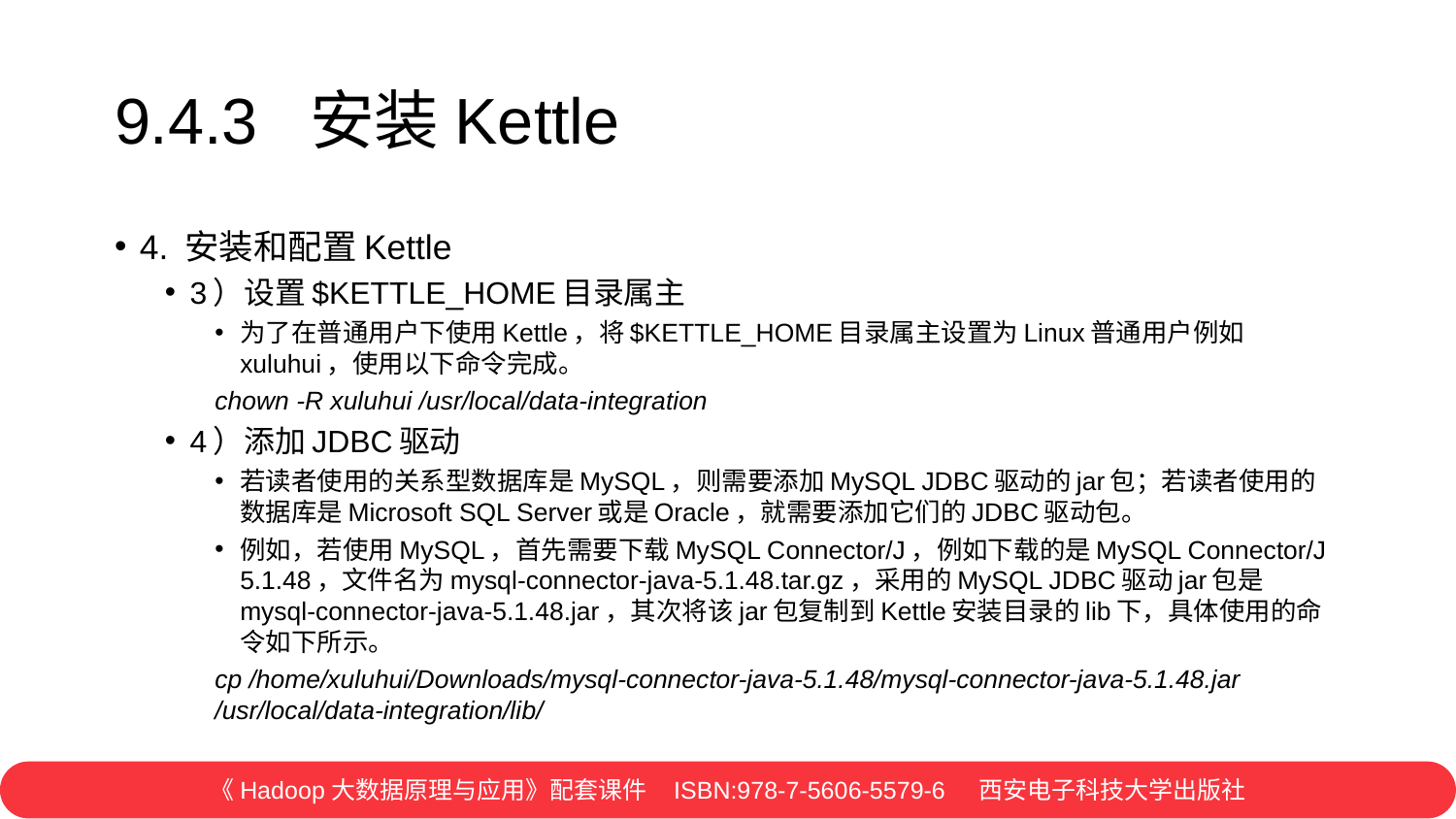

# 9.4.3  安装Kettle
4. 安装和配置Kettle
3）设置$KETTLE_HOME目录属主
为了在普通用户下使用Kettle，将$KETTLE_HOME目录属主设置为Linux普通用户例如xuluhui，使用以下命令完成。
chown -R xuluhui /usr/local/data-integration
4）添加JDBC驱动
若读者使用的关系型数据库是MySQL，则需要添加MySQL JDBC驱动的jar包；若读者使用的数据库是Microsoft SQL Server或是Oracle，就需要添加它们的JDBC驱动包。
例如，若使用MySQL，首先需要下载MySQL Connector/J，例如下载的是MySQL Connector/J 5.1.48，文件名为mysql-connector-java-5.1.48.tar.gz，采用的MySQL JDBC驱动jar包是mysql-connector-java-5.1.48.jar，其次将该jar包复制到Kettle安装目录的lib下，具体使用的命令如下所示。
cp /home/xuluhui/Downloads/mysql-connector-java-5.1.48/mysql-connector-java-5.1.48.jar /usr/local/data-integration/lib/